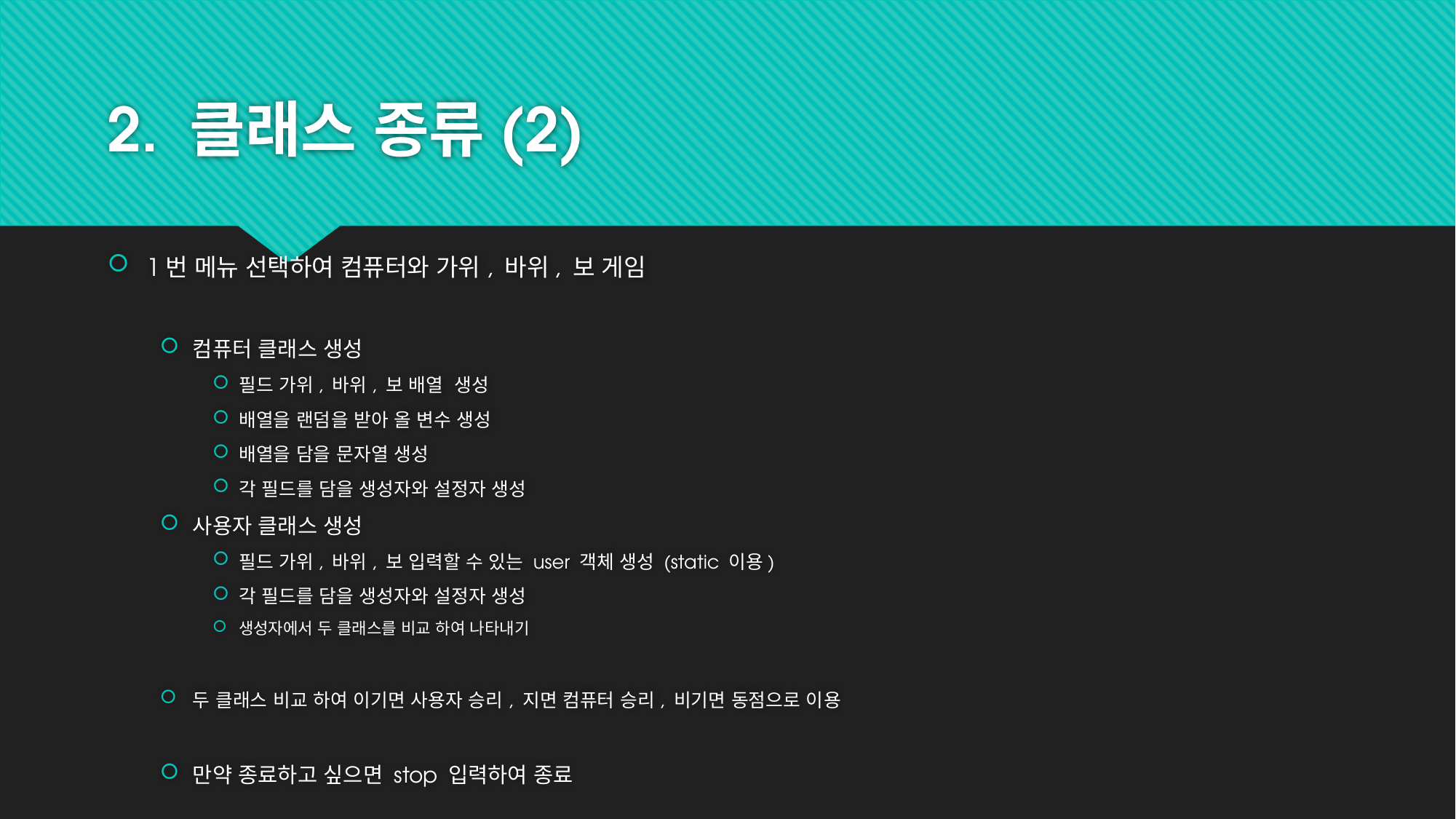

# 2. 클래스 종류(2)
1번 메뉴 선택하여 컴퓨터와 가위, 바위, 보 게임

컴퓨터 클래스 생성
필드 가위, 바위, 보 배열  생성
배열을 랜덤을 받아 올 변수 생성
배열을 담을 문자열 생성
각 필드를 담을 생성자와 설정자 생성
사용자 클래스 생성
필드 가위, 바위, 보 입력할 수 있는 user 객체 생성 (static 이용)
각 필드를 담을 생성자와 설정자 생성
생성자에서 두 클래스를 비교 하여 나타내기

두 클래스 비교 하여 이기면 사용자 승리, 지면 컴퓨터 승리, 비기면 동점으로 이용

만약 종료하고 싶으면 stop 입력하여 종료